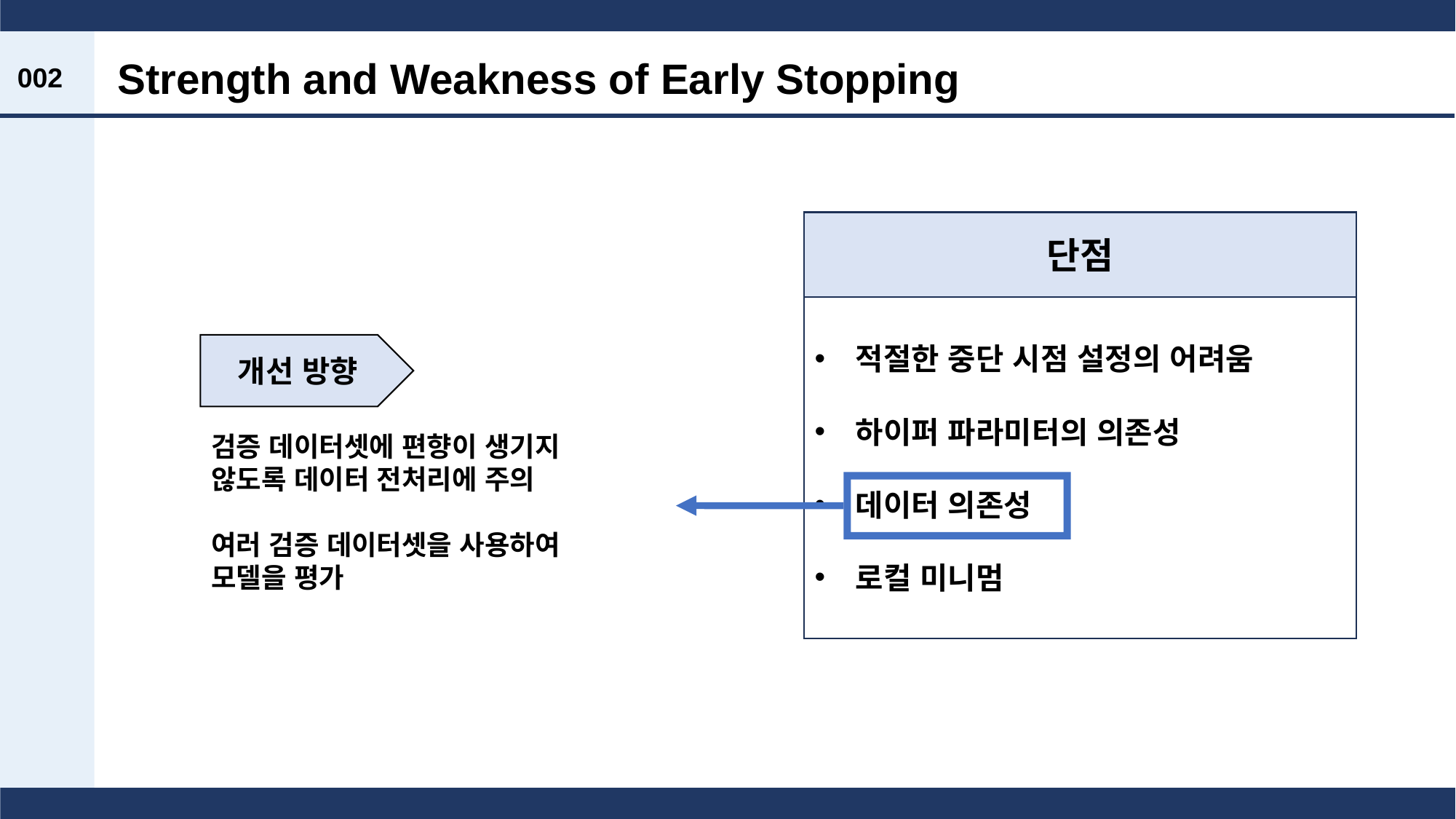

Strength and Weakness of Early Stopping
002
단점
적절한 중단 시점 설정의 어려움

하이퍼 파라미터의 의존성

데이터 의존성

로컬 미니멈
개선 방향
검증 데이터셋에 편향이 생기지
않도록 데이터 전처리에 주의

여러 검증 데이터셋을 사용하여
모델을 평가